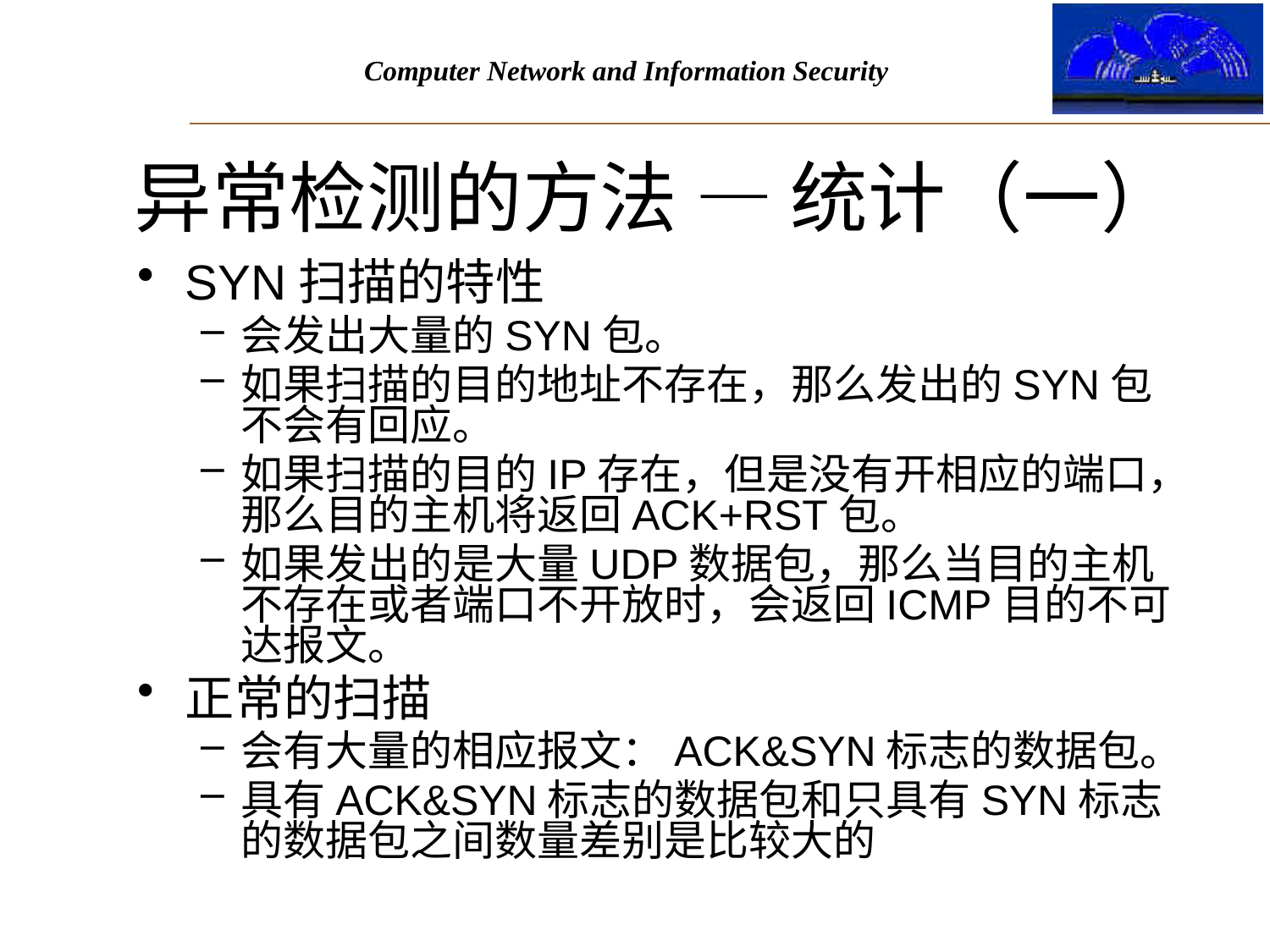

# 异常检测的方法 — 统计（一）
SYN扫描的特性
会发出大量的SYN包。
如果扫描的目的地址不存在，那么发出的SYN包不会有回应。
如果扫描的目的IP存在，但是没有开相应的端口，那么目的主机将返回ACK+RST包。
如果发出的是大量UDP数据包，那么当目的主机不存在或者端口不开放时，会返回ICMP目的不可达报文。
正常的扫描
会有大量的相应报文：ACK&SYN标志的数据包。
具有ACK&SYN标志的数据包和只具有SYN标志的数据包之间数量差别是比较大的